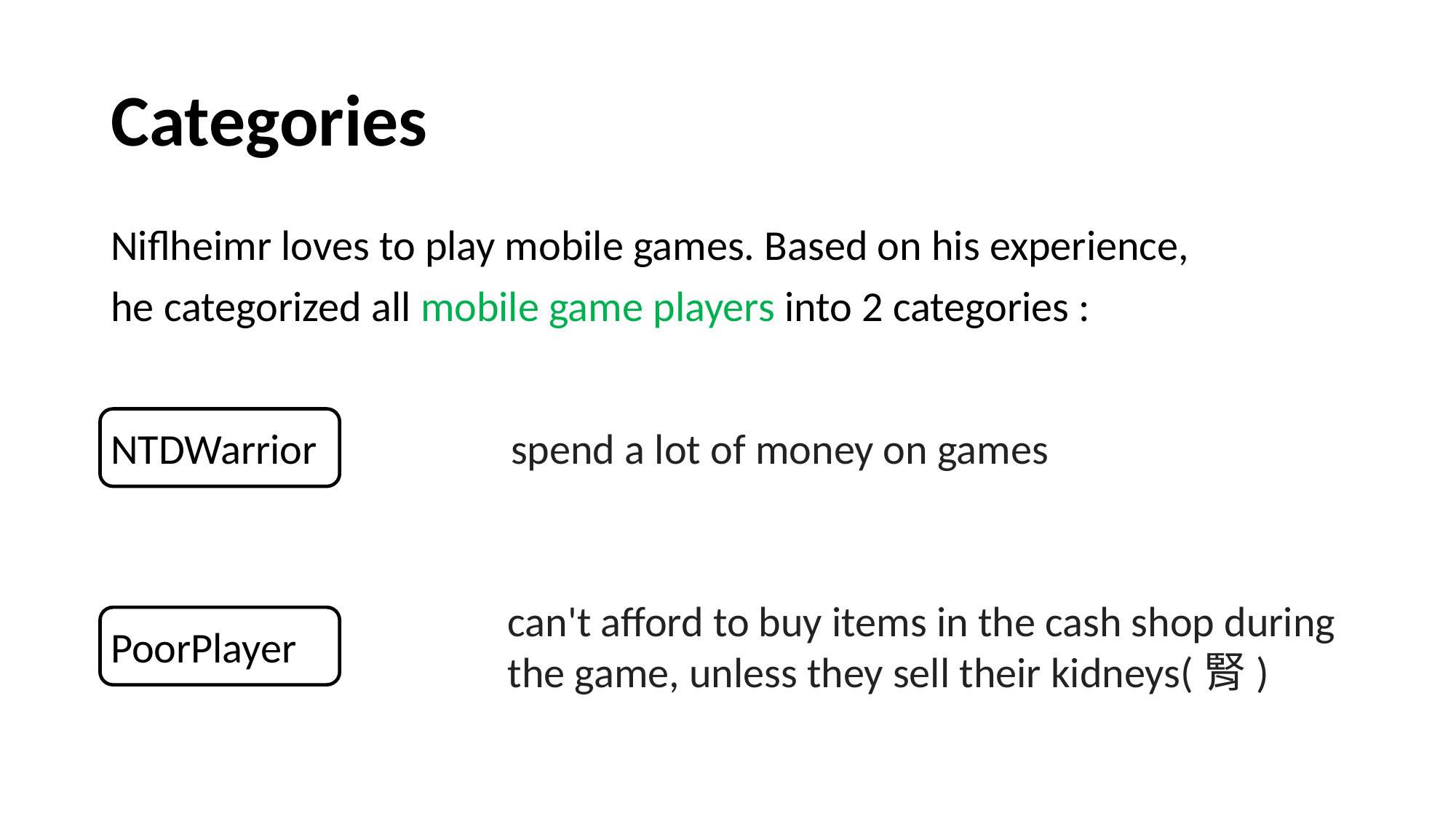

# Categories
Niflheimr loves to play mobile games. Based on his experience,
he categorized all mobile game players into 2 categories :

NTDWarrior
spend a lot of money on games
can't afford to buy items in the cash shop during the game, unless they sell their kidneys(腎)

PoorPlayer